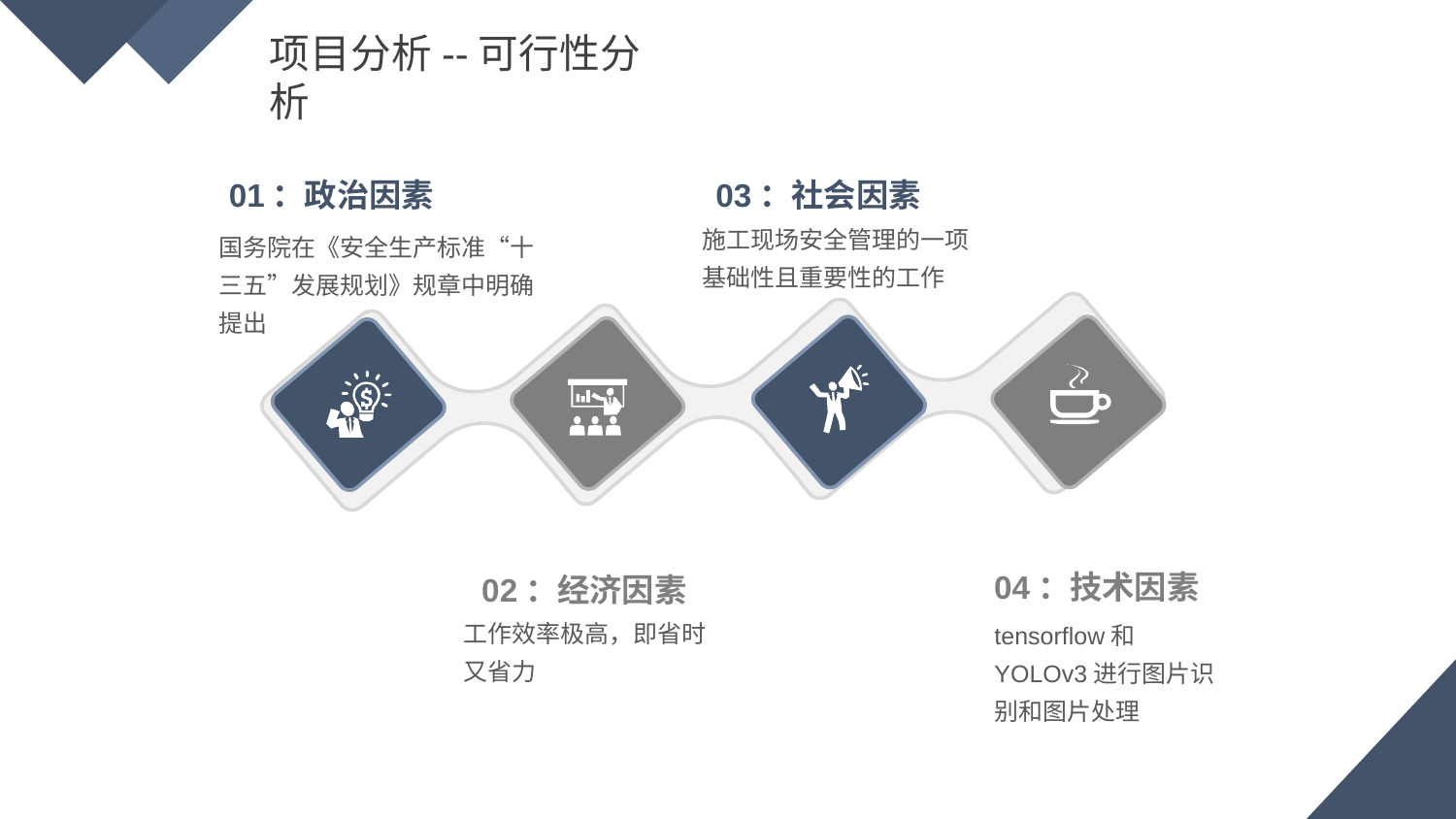

项目分析--可行性分析

01：政治因素
国务院在《安全生产标准“十三五”发展规划》规章中明确提出
03：社会因素
施工现场安全管理的一项基础性且重要性的工作
04：技术因素
tensorflow和YOLOv3进行图片识别和图片处理
02：经济因素
工作效率极高，即省时又省力